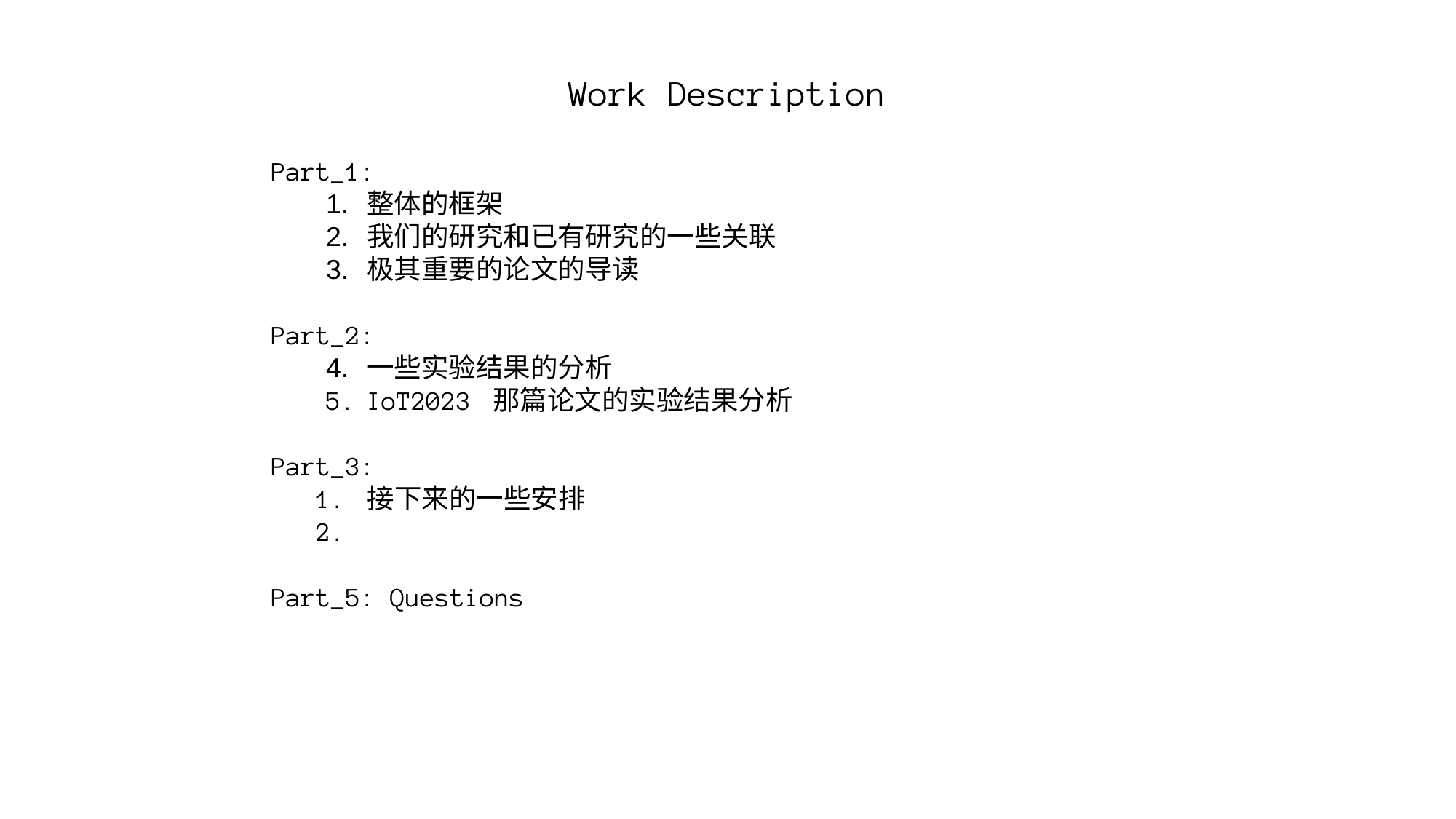

Work Description
Part_1:
整体的框架
我们的研究和已有研究的一些关联
极其重要的论文的导读

Part_2:
一些实验结果的分析
IoT2023 那篇论文的实验结果分析

Part_3:
   1. 接下来的一些安排
   2.

Part_5: Questions